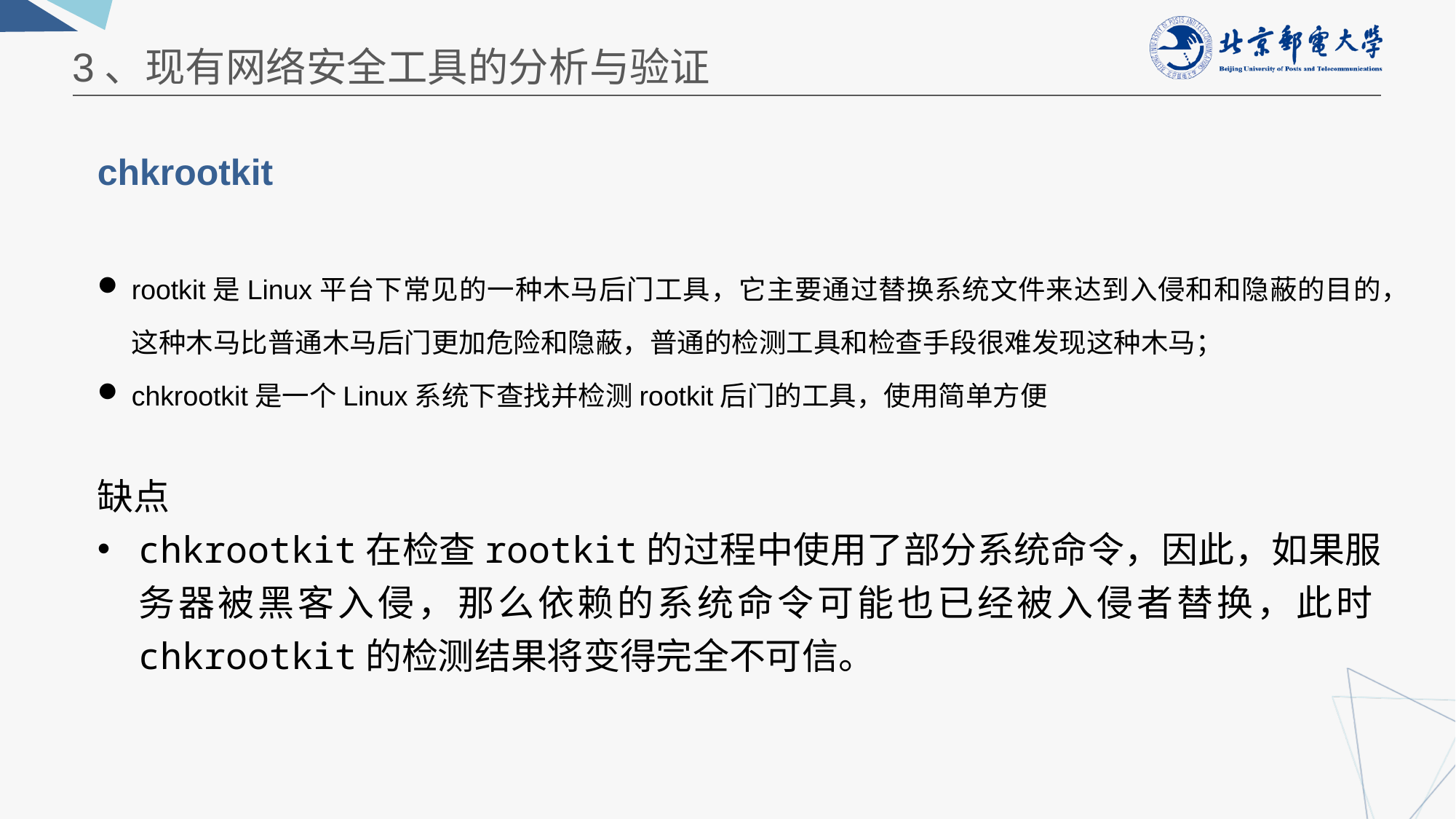

3、现有网络安全工具的分析与验证
chkrootkit
rootkit是Linux平台下常见的一种木马后门工具，它主要通过替换系统文件来达到入侵和和隐蔽的目的，这种木马比普通木马后门更加危险和隐蔽，普通的检测工具和检查手段很难发现这种木马；
chkrootkit是一个Linux系统下查找并检测rootkit后门的工具，使用简单方便

缺点
chkrootkit在检查rootkit的过程中使用了部分系统命令，因此，如果服务器被黑客入侵，那么依赖的系统命令可能也已经被入侵者替换，此时chkrootkit的检测结果将变得完全不可信。